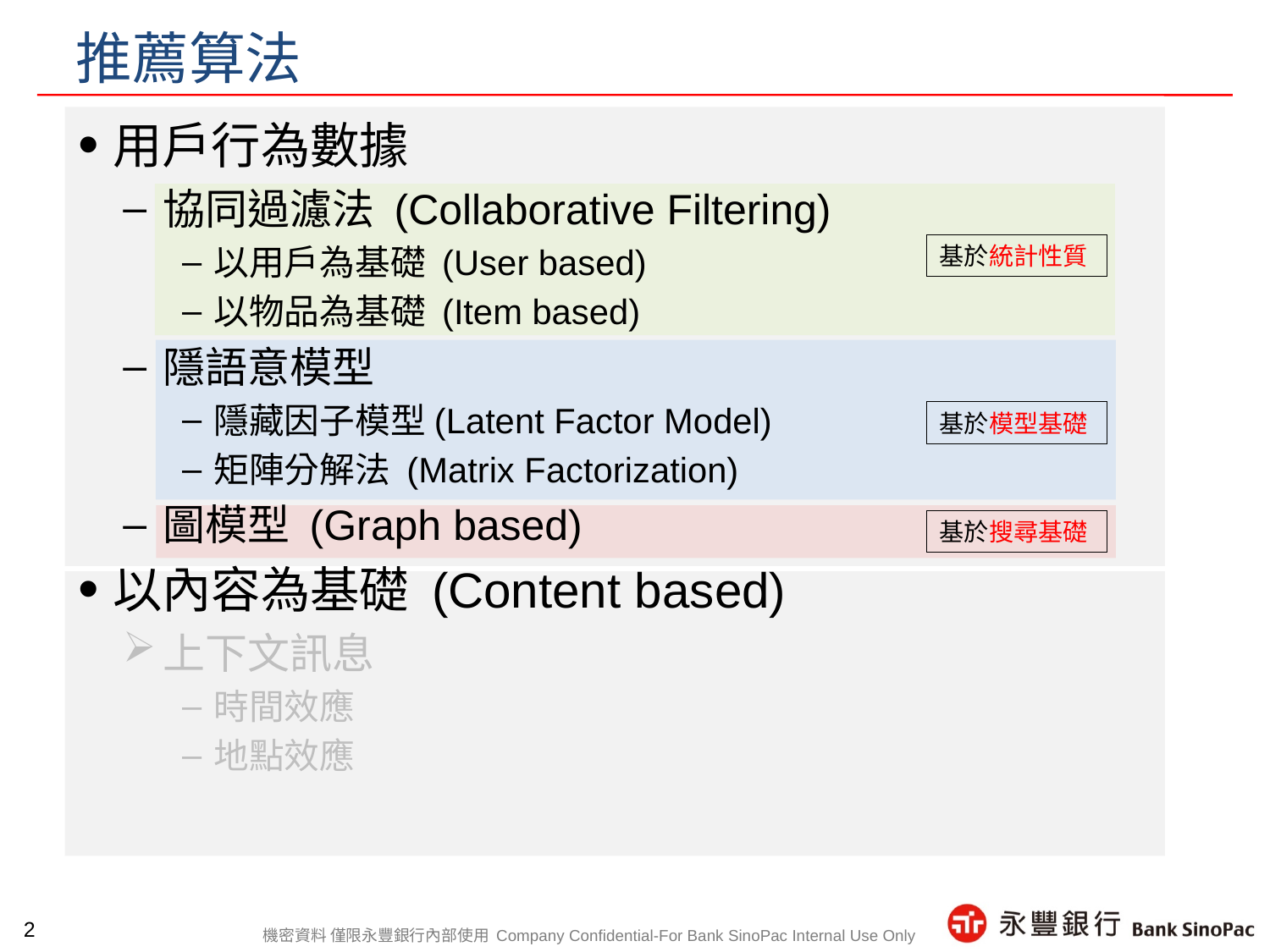

# 推薦算法

用戶行為數據
協同過濾法 (Collaborative Filtering)
以用戶為基礎 (User based)
以物品為基礎 (Item based)
隱語意模型
隱藏因子模型(Latent Factor Model)
矩陣分解法 (Matrix Factorization)
圖模型 (Graph based)
以內容為基礎 (Content based)
上下文訊息
時間效應
地點效應

基於統計性質

基於模型基礎

基於搜尋基礎